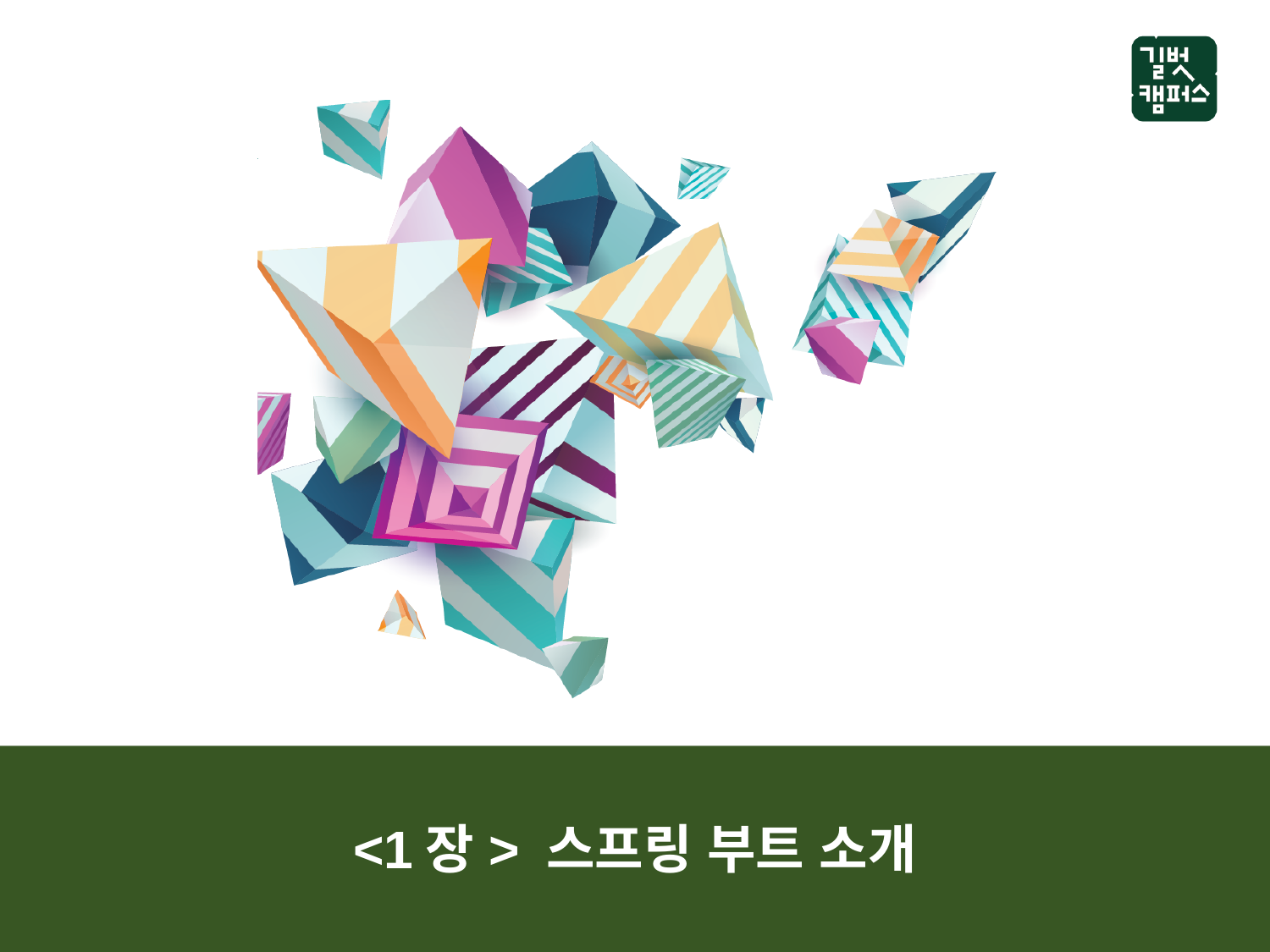

<1장> 스프링 부트 소개
<1장> 전기의 기본 개념과 팅커캐드